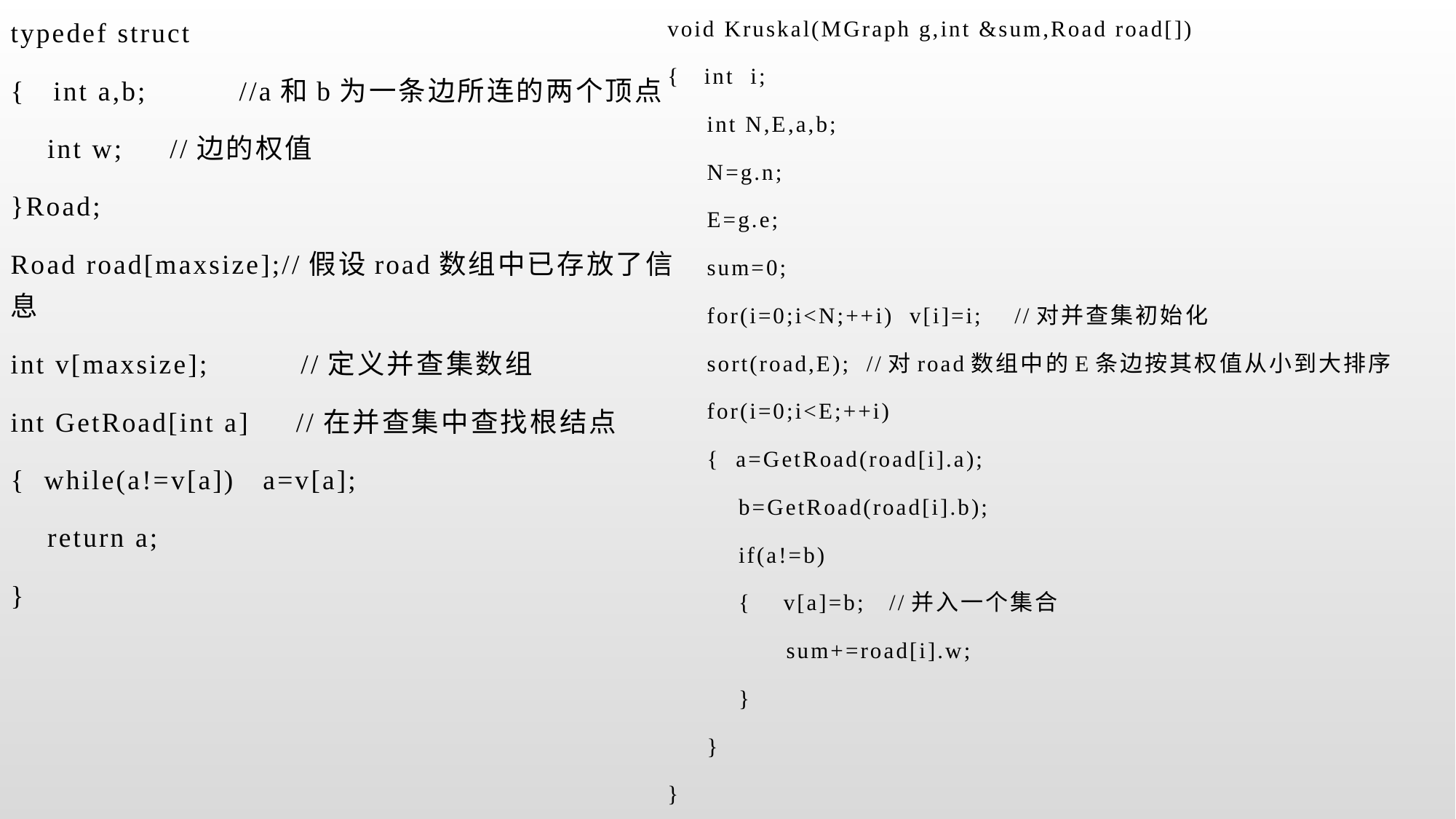

typedef struct
{   int a,b;          //a和b为一条边所连的两个顶点
    int w;     //边的权值
}Road;
Road road[maxsize];//假设road数组中已存放了信息
int v[maxsize];          //定义并查集数组
int GetRoad[int a]     //在并查集中查找根结点
{  while(a!=v[a])   a=v[a];
    return a;
}
void Kruskal(MGraph g,int &sum,Road road[])
{   int  i;
     int N,E,a,b;
     N=g.n;
     E=g.e;
     sum=0;
     for(i=0;i<N;++i)  v[i]=i;    //对并查集初始化
     sort(road,E);  //对road数组中的E条边按其权值从小到大排序
     for(i=0;i<E;++i)
     {  a=GetRoad(road[i].a);
         b=GetRoad(road[i].b);
         if(a!=b)
         {    v[a]=b;   //并入一个集合
               sum+=road[i].w;
         }
     }
}